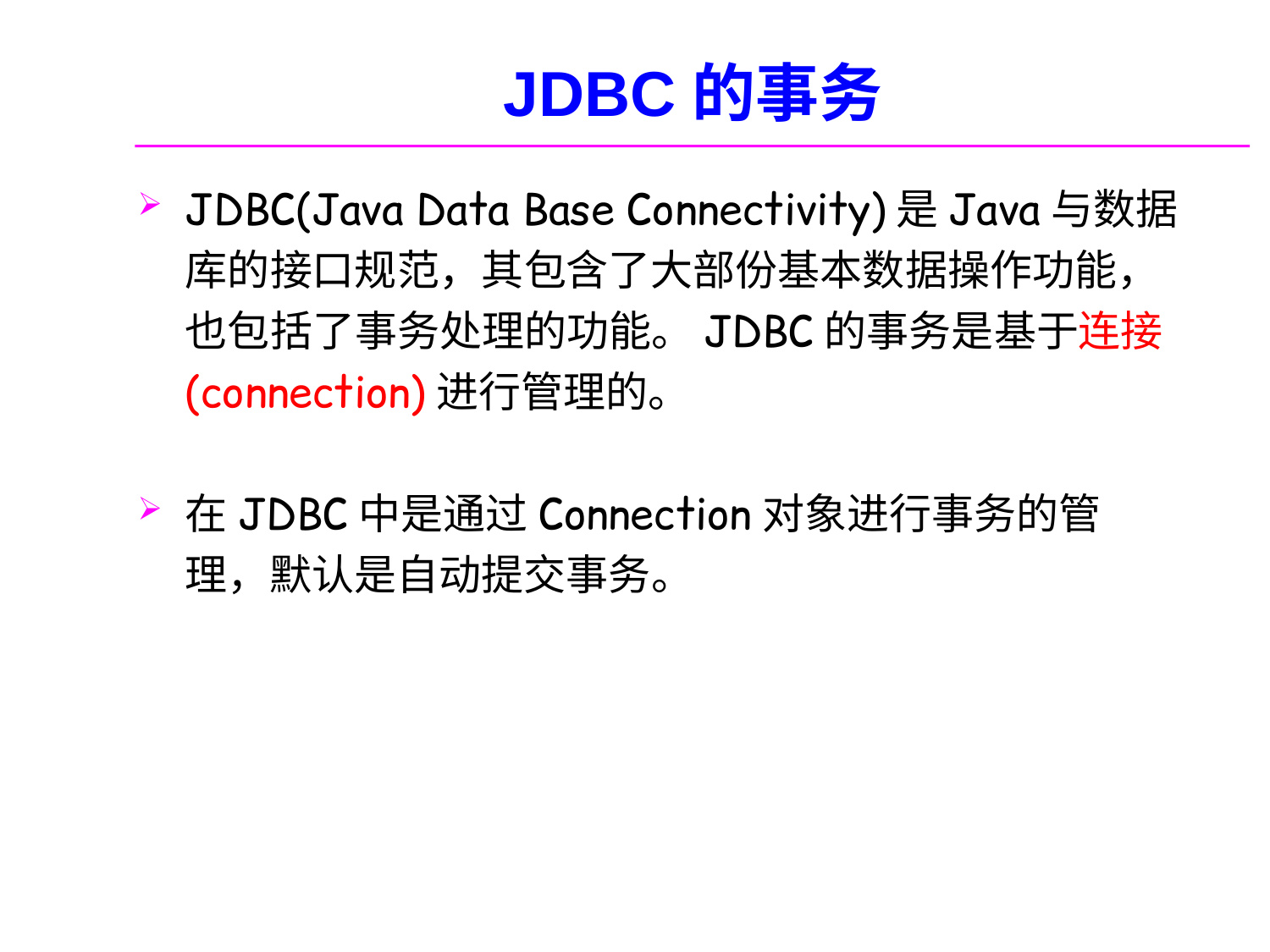

# JDBC的事务
JDBC(Java Data Base Connectivity)是Java与数据库的接口规范，其包含了大部份基本数据操作功能，也包括了事务处理的功能。JDBC的事务是基于连接(connection)进行管理的。

在JDBC中是通过Connection对象进行事务的管理，默认是自动提交事务。
9